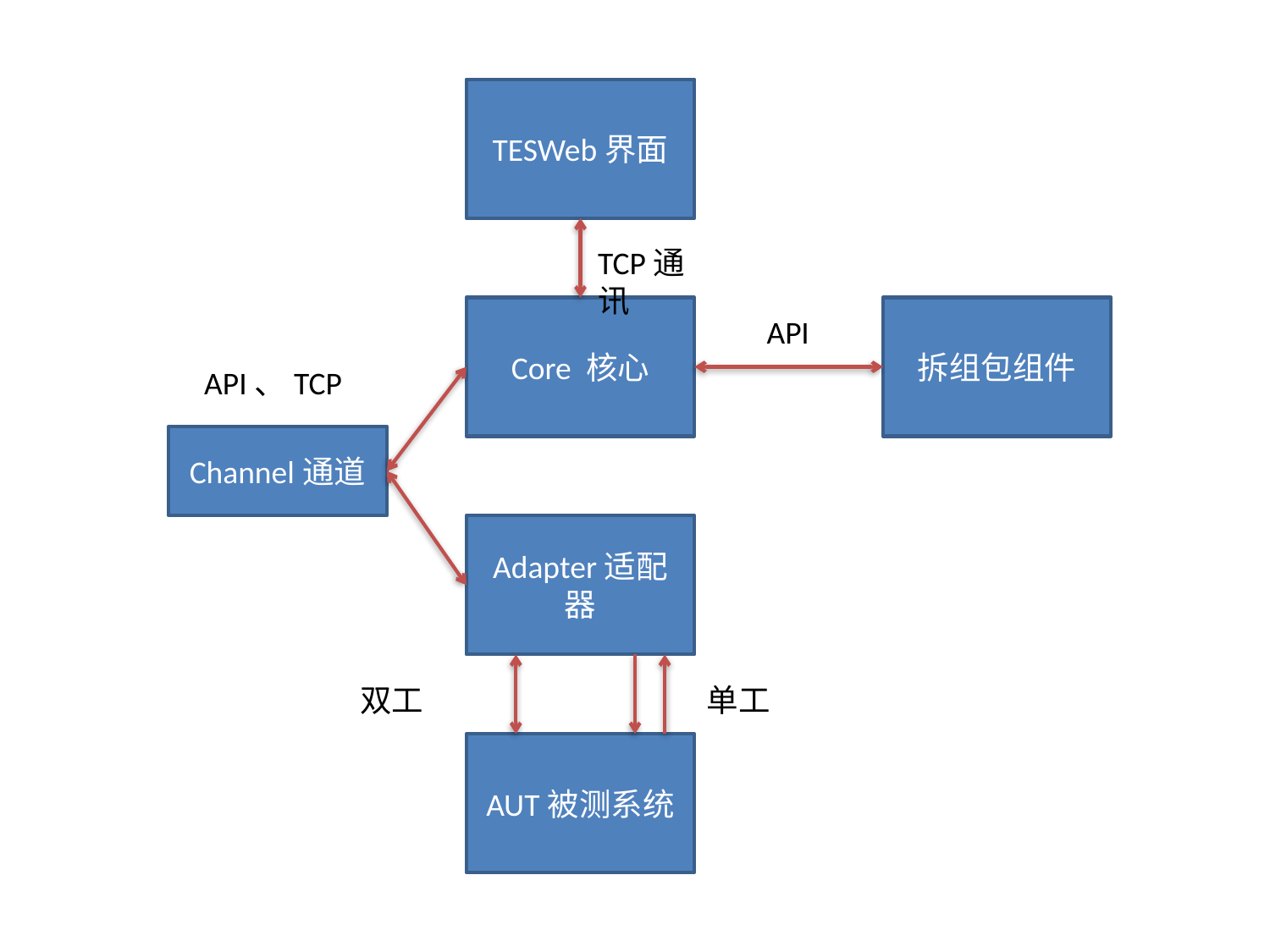

TESWeb界面
TCP通讯
Core 核心
拆组包组件
API
API、TCP
Channel通道
Adapter适配器
双工
单工
AUT被测系统